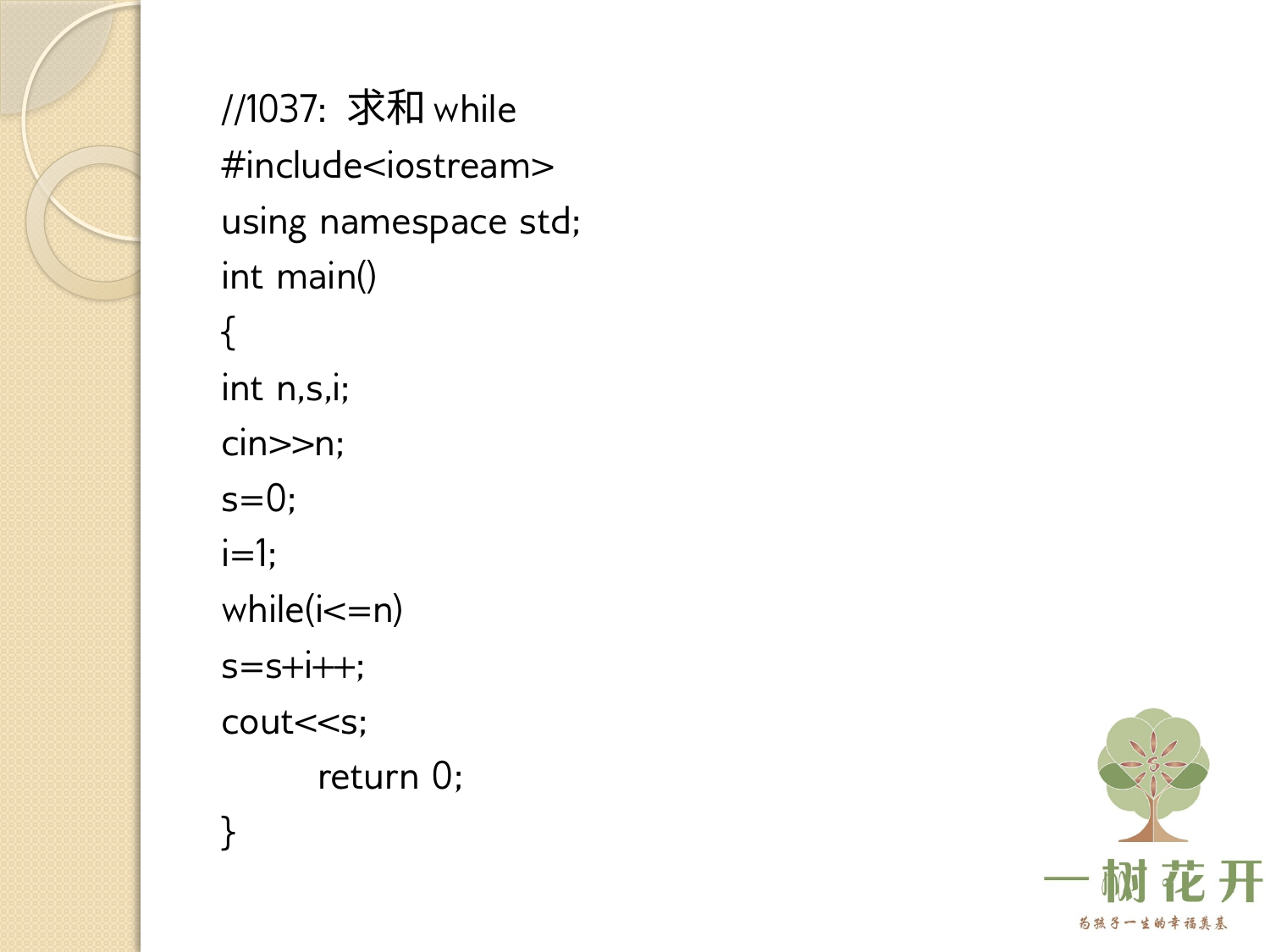

//1037: 求和while
#include<iostream>
using namespace std;
int main()
{
	int n,s,i;
	cin>>n;
	s=0;
	i=1;
	while(i<=n)
		s=s+i++;
	cout<<s;
        return 0;
}